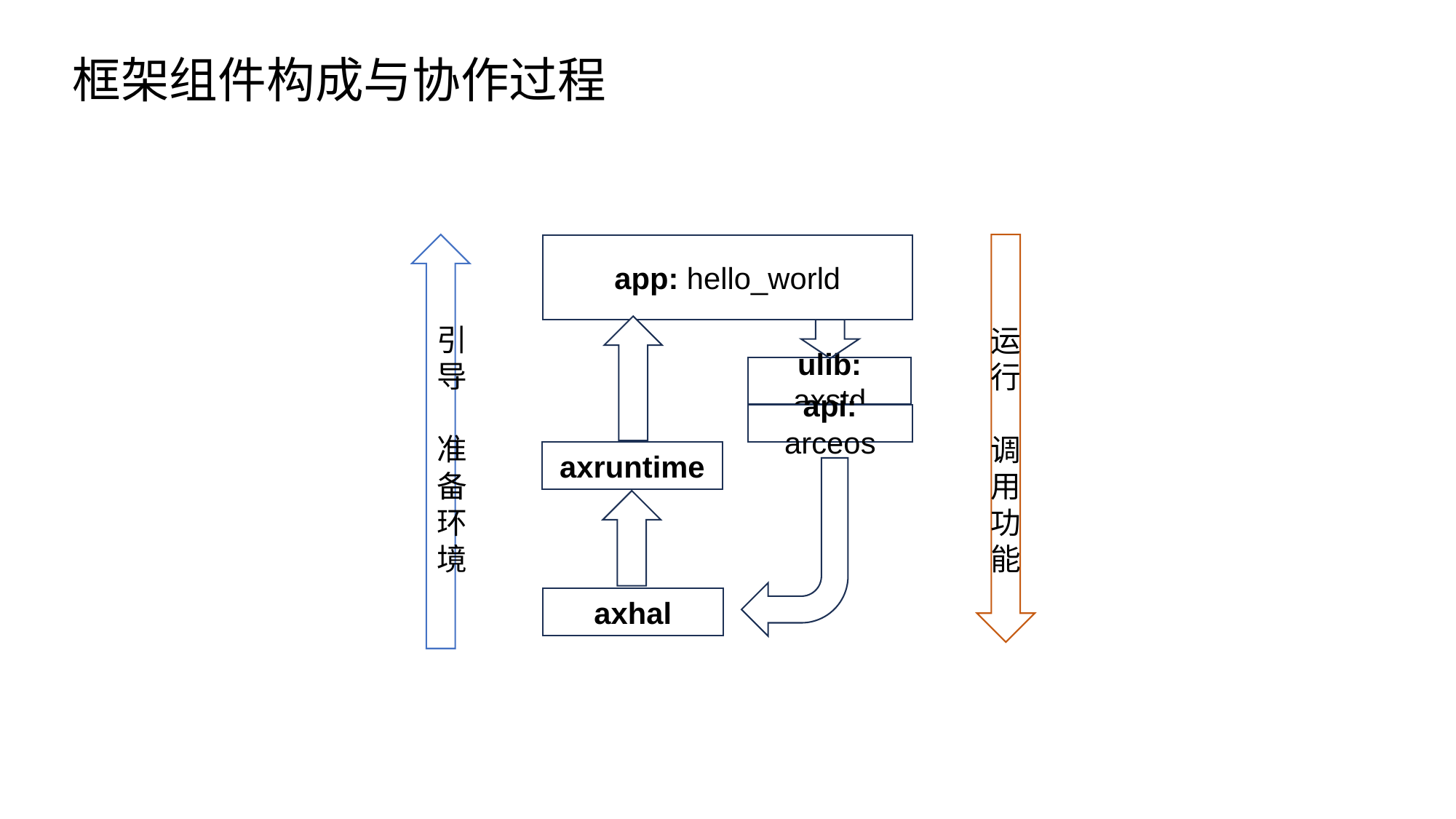

框架组件构成与协作过程
引导

准备环境

app: hello_world

运
行

调用功能

ulib: axstd
api: arceos
axruntime

axhal